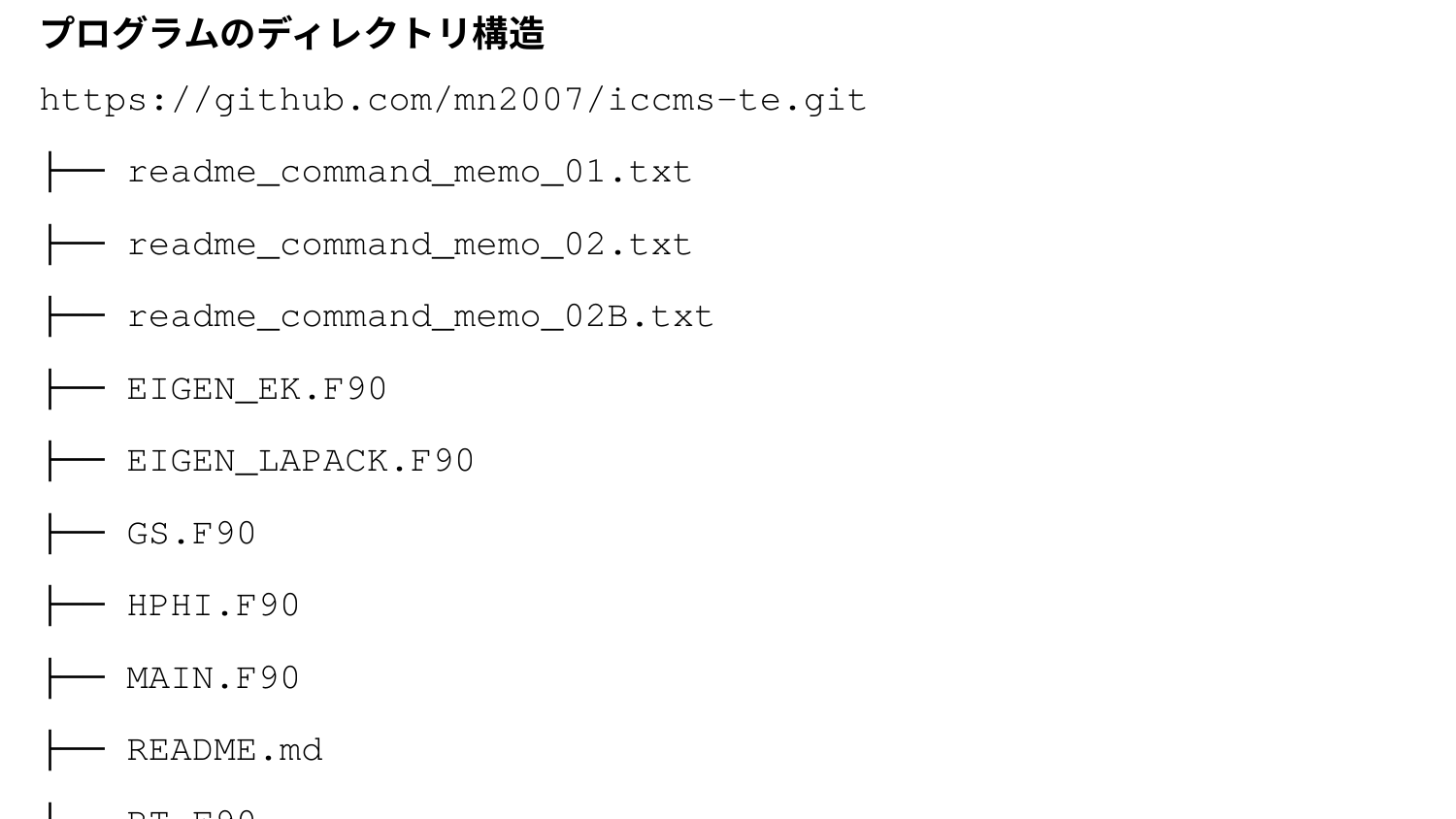

# プログラムのディレクトリ構造
https://github.com/mn2007/iccms-te.git
├── readme_command_memo_01.txt
├── readme_command_memo_02.txt
├── readme_command_memo_02B.txt
├── EIGEN_EK.F90
├── EIGEN_LAPACK.F90
├── GS.F90
├── HPHI.F90
├── MAIN.F90
├── README.md
├── RT.F90
├── SETV.F90
└── Makefile